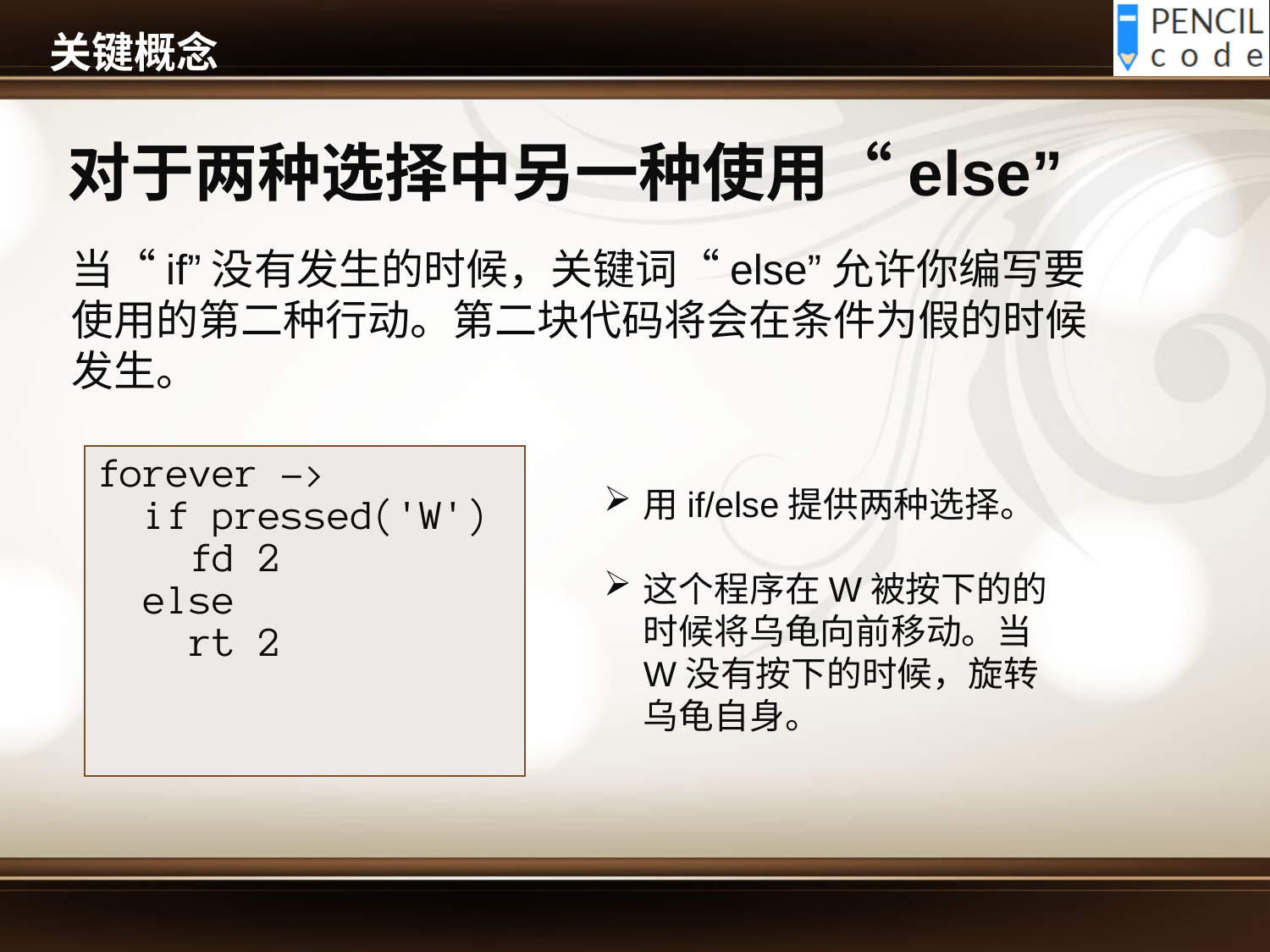

# 关键概念
对于两种选择中另一种使用“else”
当“if”没有发生的时候，关键词“else”允许你编写要使用的第二种行动。第二块代码将会在条件为假的时候发生。
| forever -> if pressed('W') fd 2 else rt 2 |
| --- |
用if/else提供两种选择。

这个程序在W被按下的的时候将乌龟向前移动。当W没有按下的时候，旋转乌龟自身。